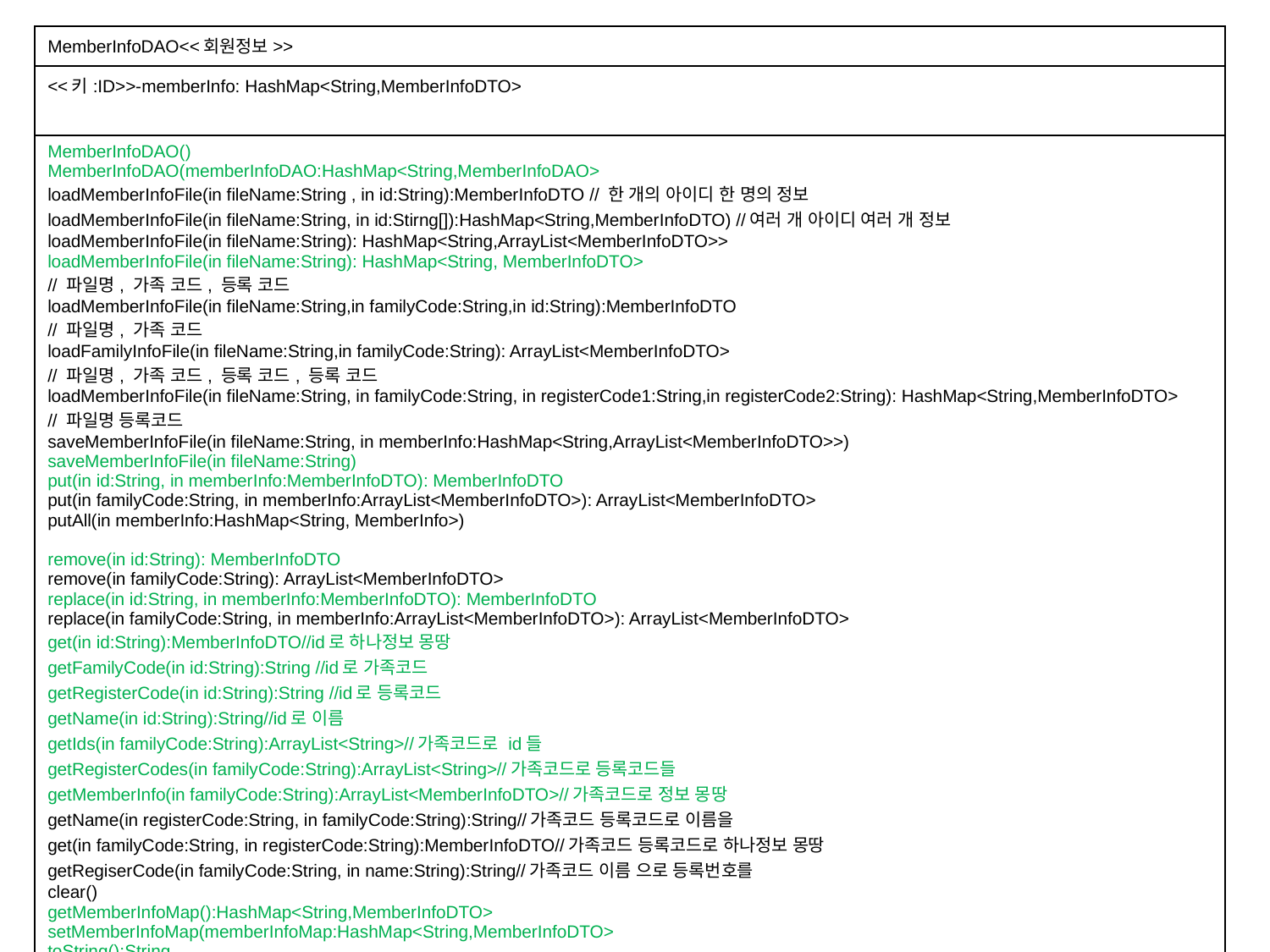

| MemberInfoDAO<<회원정보>> |
| --- |
| <<키:ID>>-memberInfo: HashMap<String,MemberInfoDTO> |
| MemberInfoDAO() MemberInfoDAO(memberInfoDAO:HashMap<String,MemberInfoDAO> loadMemberInfoFile(in fileName:String , in id:String):MemberInfoDTO // 한 개의 아이디 한 명의 정보 loadMemberInfoFile(in fileName:String, in id:Stirng[]):HashMap<String,MemberInfoDTO) //여러 개 아이디 여러 개 정보 loadMemberInfoFile(in fileName:String): HashMap<String,ArrayList<MemberInfoDTO>> loadMemberInfoFile(in fileName:String): HashMap<String, MemberInfoDTO> // 파일명, 가족 코드, 등록 코드 loadMemberInfoFile(in fileName:String,in familyCode:String,in id:String):MemberInfoDTO // 파일명, 가족 코드 loadFamilyInfoFile(in fileName:String,in familyCode:String): ArrayList<MemberInfoDTO> // 파일명, 가족 코드, 등록 코드, 등록 코드 loadMemberInfoFile(in fileName:String, in familyCode:String, in registerCode1:String,in registerCode2:String): HashMap<String,MemberInfoDTO> // 파일명 등록코드 saveMemberInfoFile(in fileName:String, in memberInfo:HashMap<String,ArrayList<MemberInfoDTO>>) saveMemberInfoFile(in fileName:String) put(in id:String, in memberInfo:MemberInfoDTO): MemberInfoDTO put(in familyCode:String, in memberInfo:ArrayList<MemberInfoDTO>): ArrayList<MemberInfoDTO> putAll(in memberInfo:HashMap<String, MemberInfo>) remove(in id:String): MemberInfoDTO remove(in familyCode:String): ArrayList<MemberInfoDTO> replace(in id:String, in memberInfo:MemberInfoDTO): MemberInfoDTO replace(in familyCode:String, in memberInfo:ArrayList<MemberInfoDTO>): ArrayList<MemberInfoDTO> get(in id:String):MemberInfoDTO//id로 하나정보 몽땅 getFamilyCode(in id:String):String //id로 가족코드 getRegisterCode(in id:String):String //id로 등록코드 getName(in id:String):String//id로 이름 getIds(in familyCode:String):ArrayList<String>//가족코드로 id들 getRegisterCodes(in familyCode:String):ArrayList<String>//가족코드로 등록코드들 getMemberInfo(in familyCode:String):ArrayList<MemberInfoDTO>//가족코드로 정보 몽땅 getName(in registerCode:String, in familyCode:String):String//가족코드 등록코드로 이름을 get(in familyCode:String, in registerCode:String):MemberInfoDTO//가족코드 등록코드로 하나정보 몽땅 getRegiserCode(in familyCode:String, in name:String):String//가족코드 이름 으로 등록번호를 clear() getMemberInfoMap():HashMap<String,MemberInfoDTO> setMemberInfoMap(memberInfoMap:HashMap<String,MemberInfoDTO> toString():String |